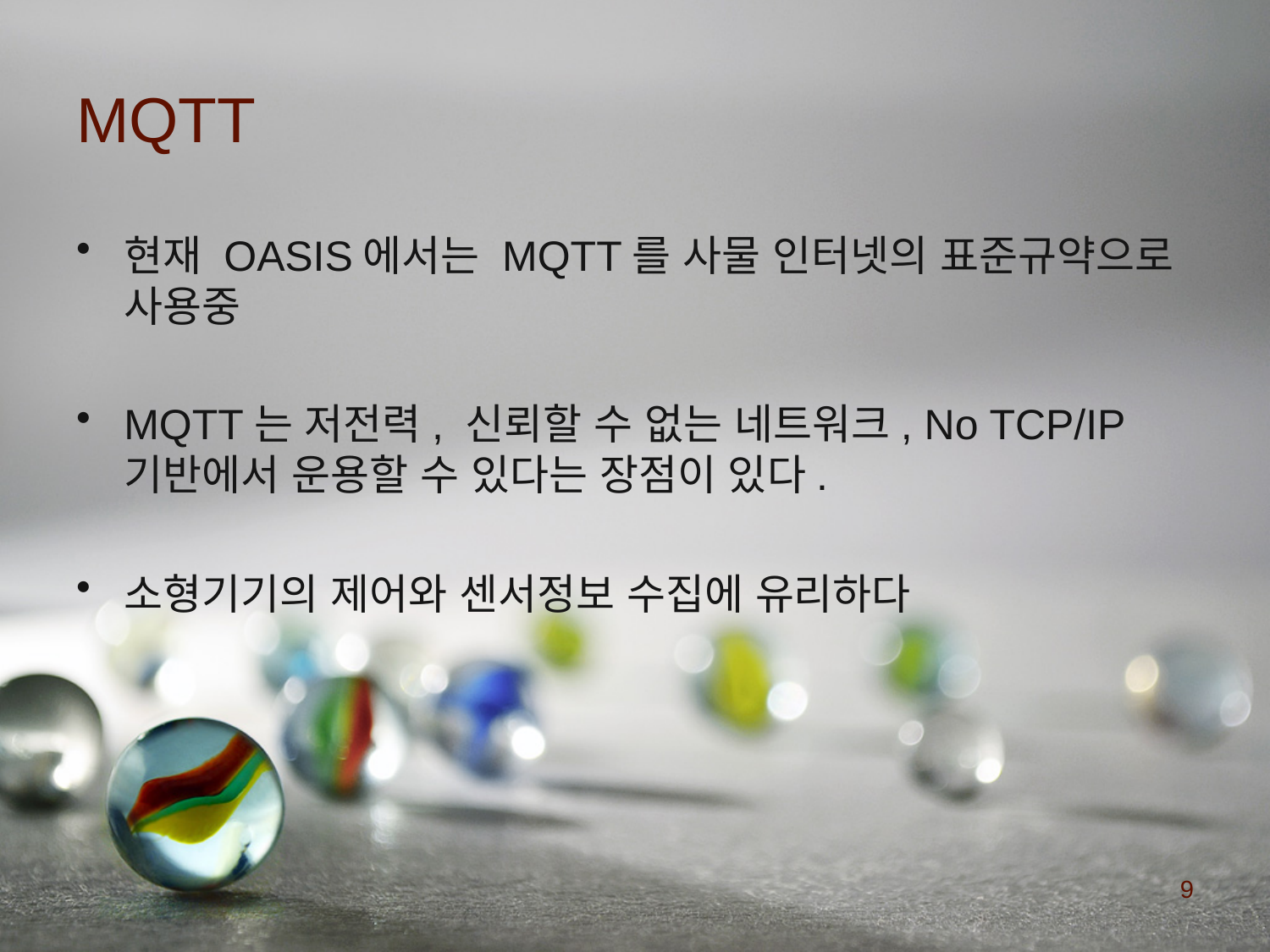

# MQTT
현재 OASIS에서는 MQTT를 사물 인터넷의 표준규약으로 사용중

MQTT는 저전력, 신뢰할 수 없는 네트워크, No TCP/IP 기반에서 운용할 수 있다는 장점이 있다.

소형기기의 제어와 센서정보 수집에 유리하다
9